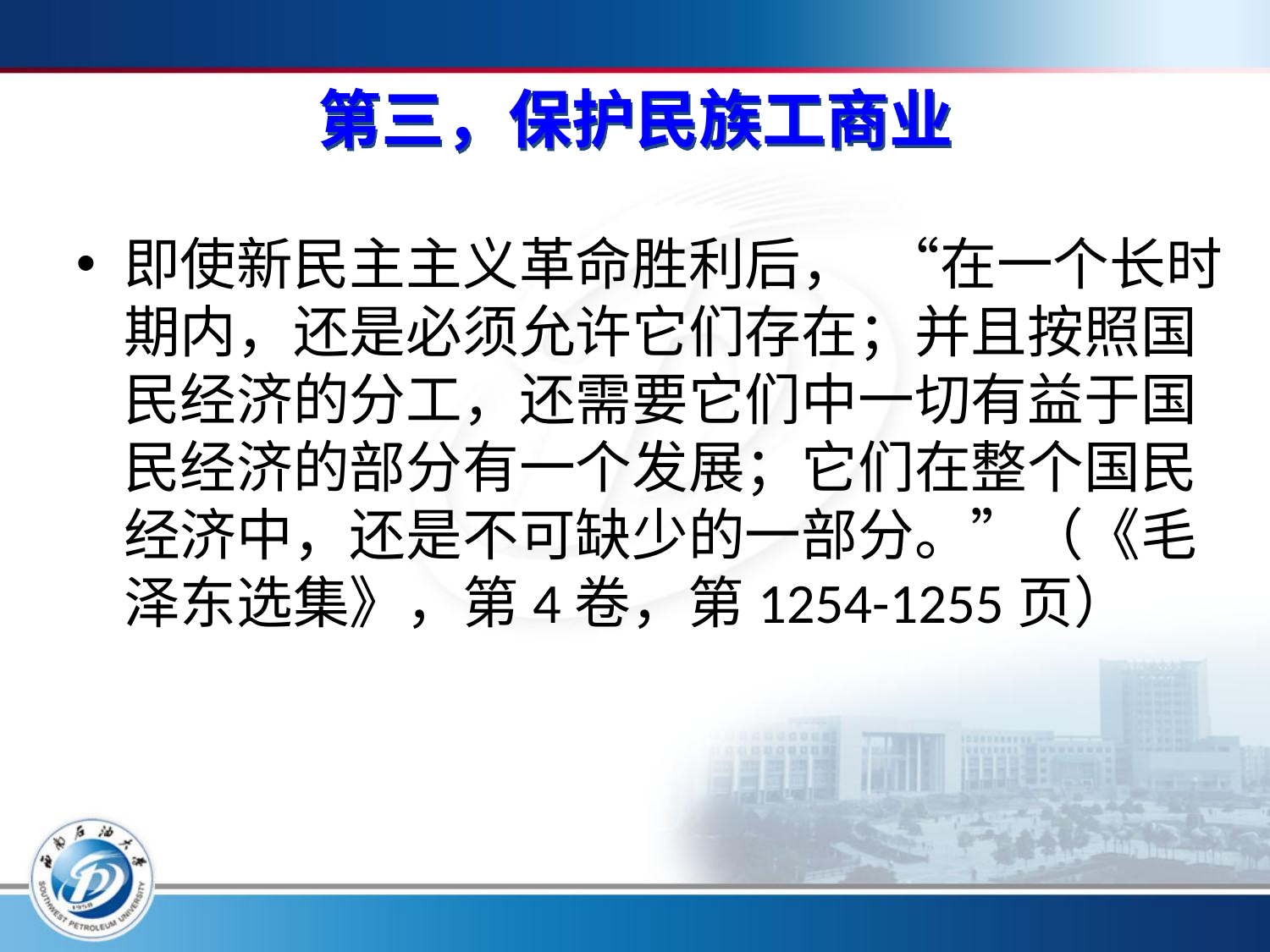

# 第三，保护民族工商业
即使新民主主义革命胜利后，  “在一个长时期内，还是必须允许它们存在；并且按照国民经济的分工，还需要它们中一切有益于国民经济的部分有一个发展；它们在整个国民经济中，还是不可缺少的一部分。”（《毛泽东选集》，第4卷，第1254-1255页）